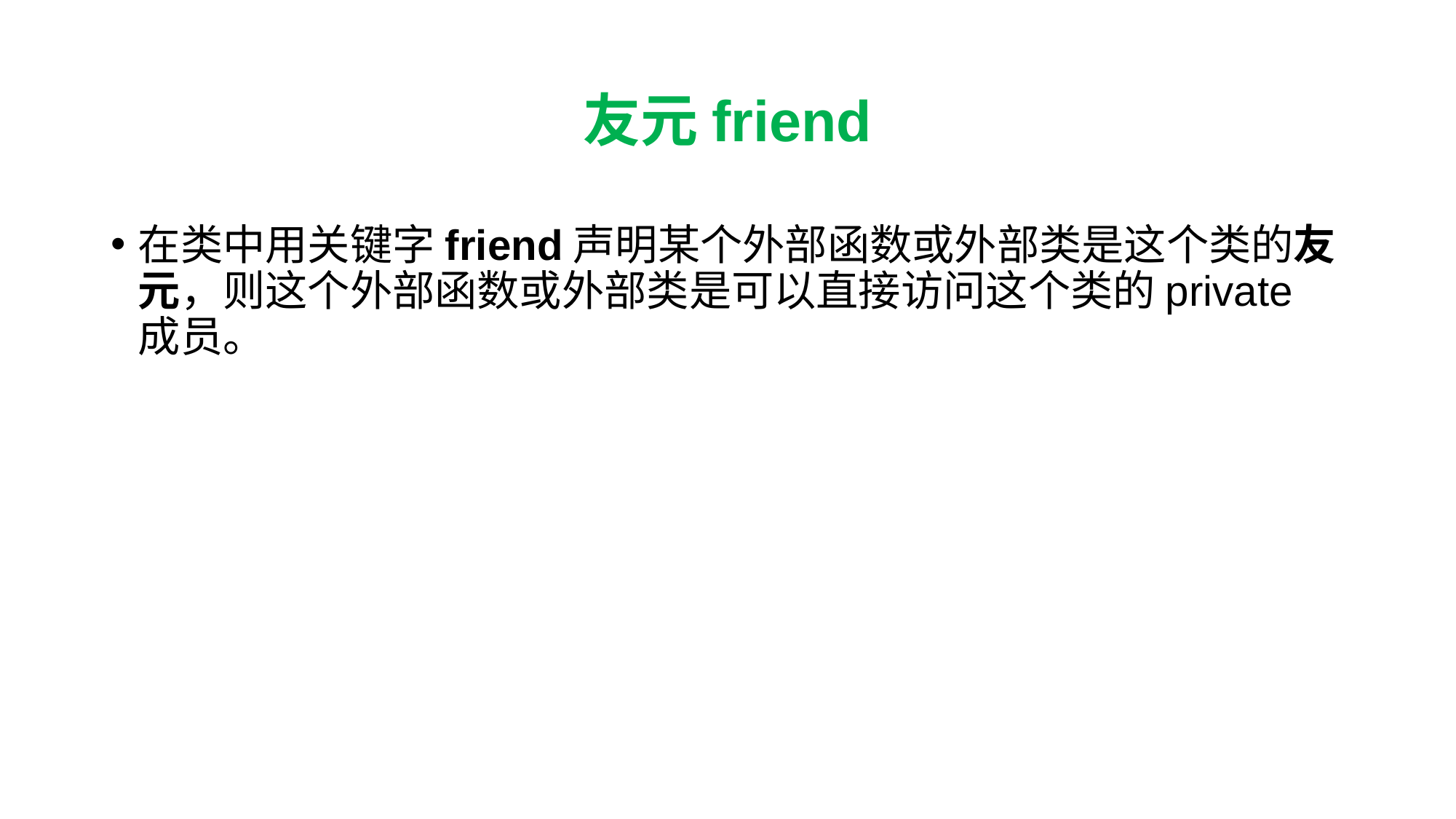

# 友元friend
在类中用关键字friend声明某个外部函数或外部类是这个类的友元，则这个外部函数或外部类是可以直接访问这个类的private成员。